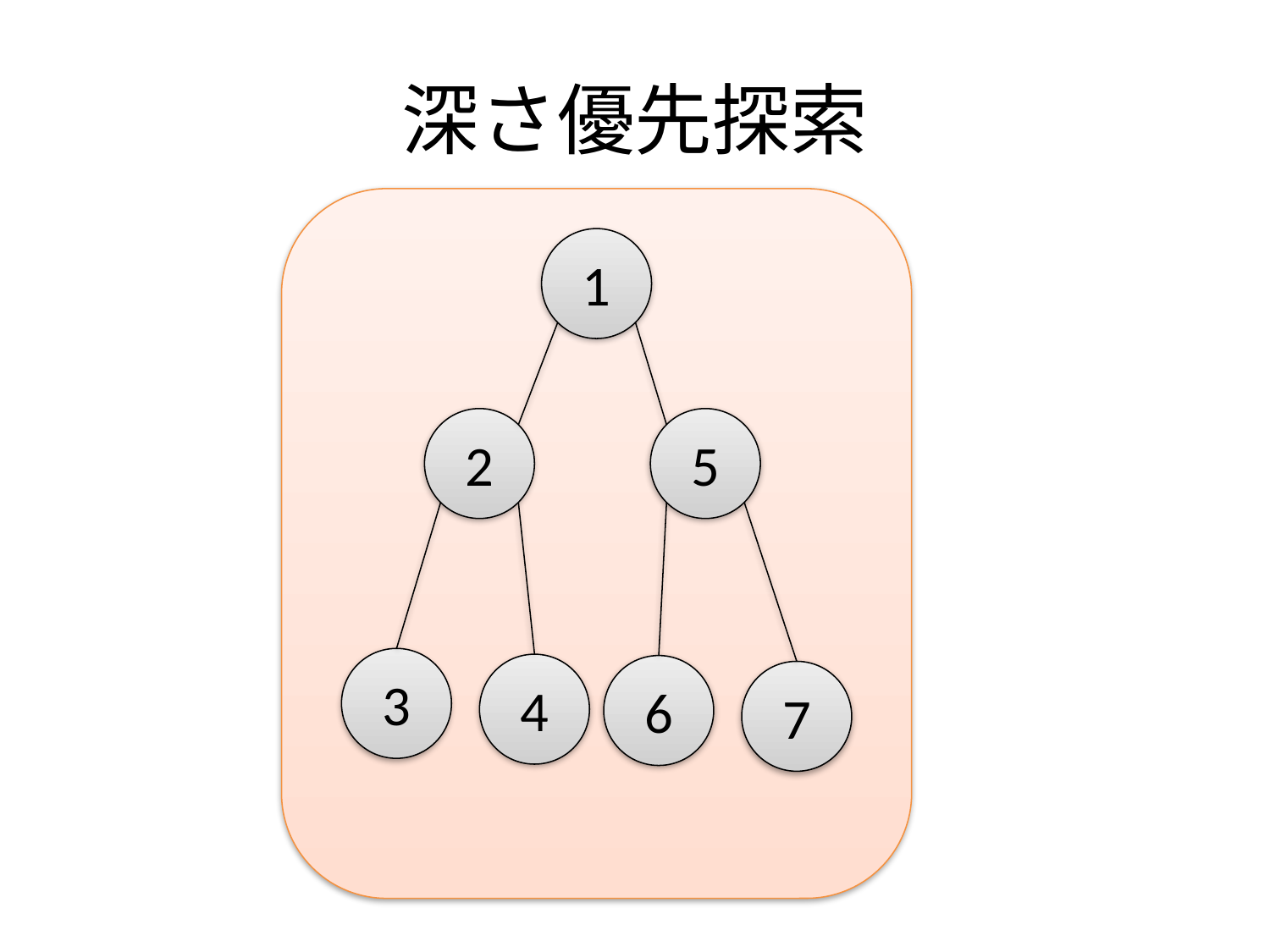

# 深さ優先探索

1
2
5
3
4
6
7